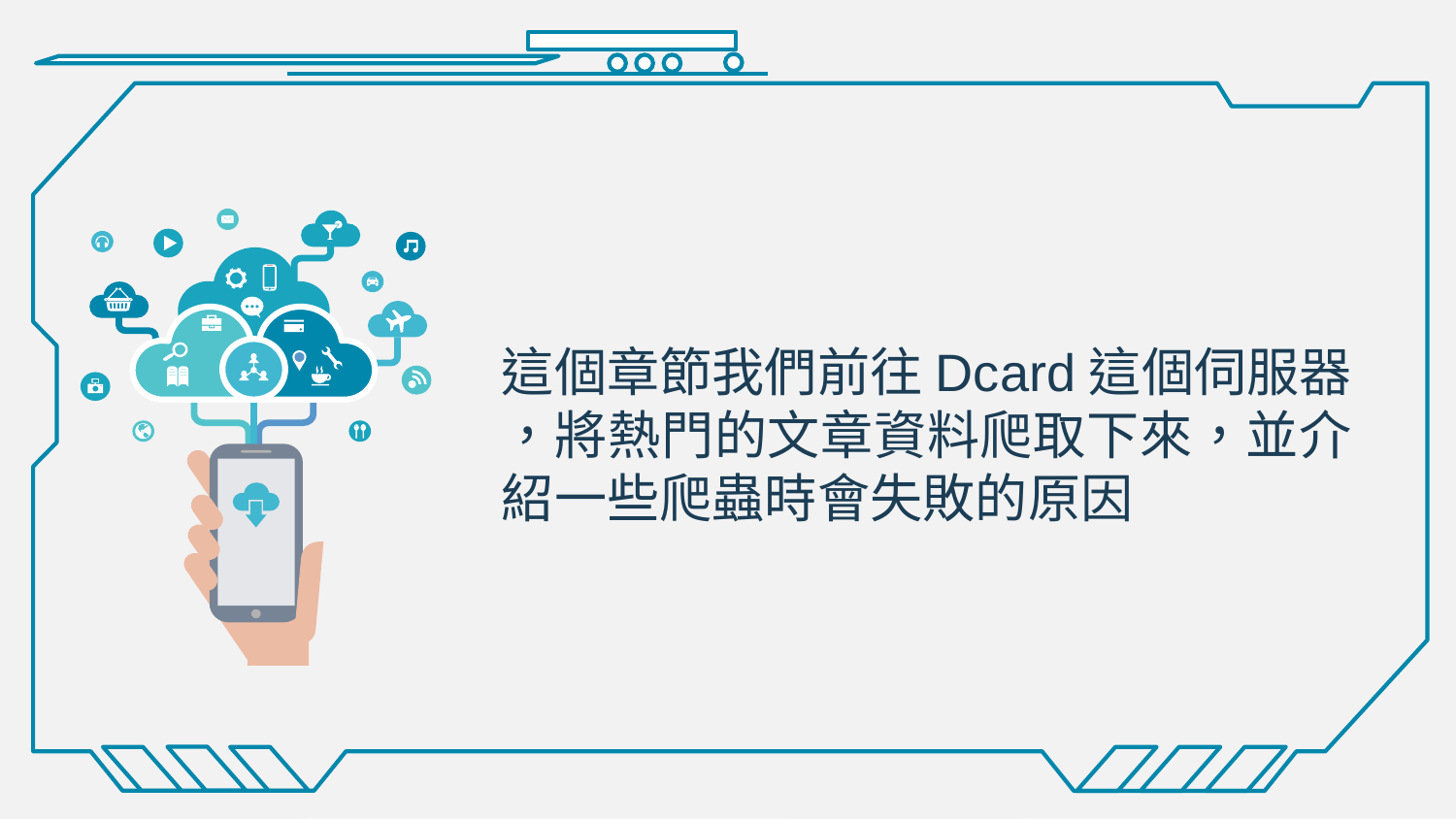

這個章節我們前往Dcard這個伺服器
，將熱門的文章資料爬取下來，並介紹一些爬蟲時會失敗的原因